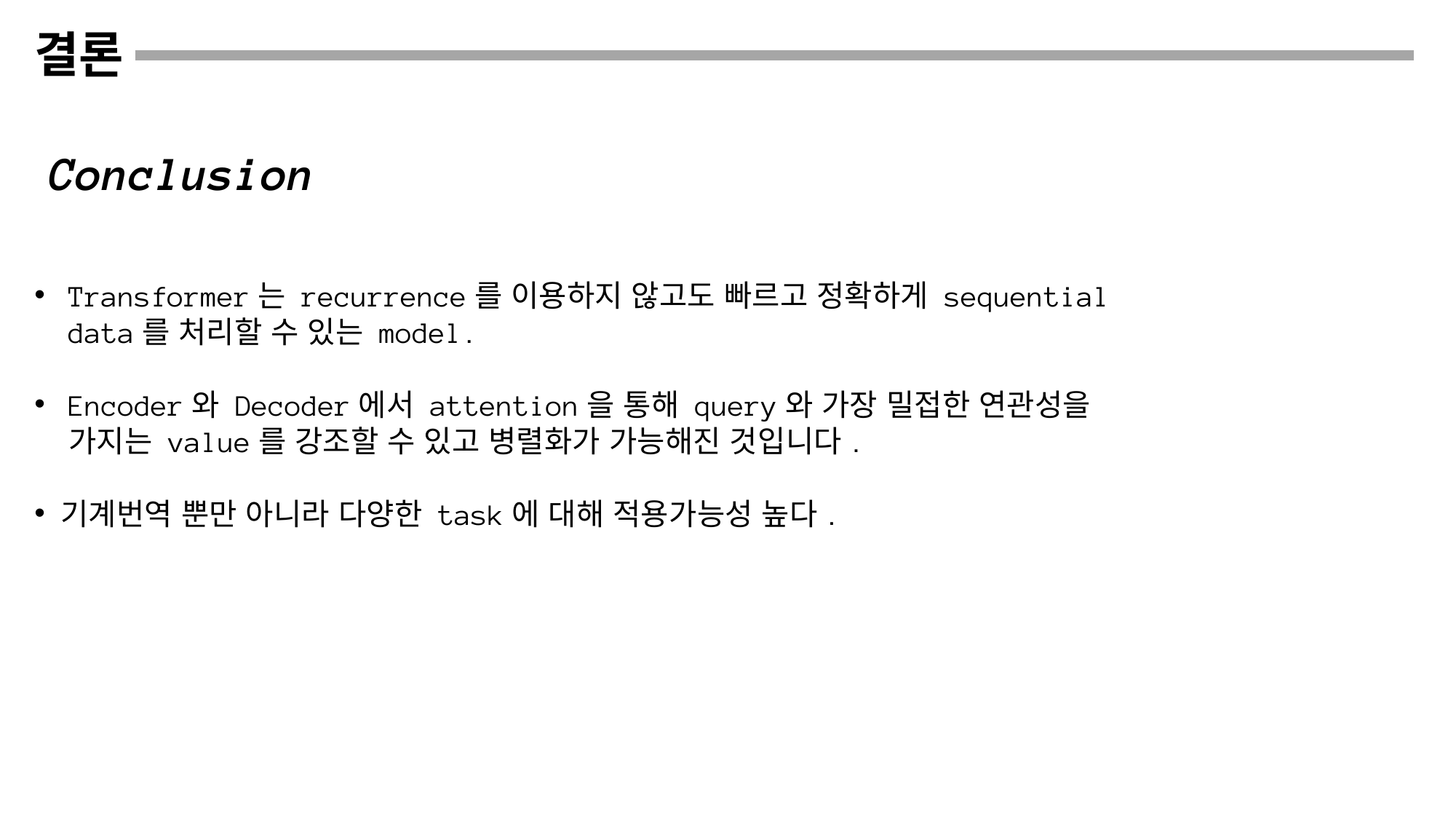

결론
Conclusion

Transformer는 recurrence를 이용하지 않고도 빠르고 정확하게 sequential data를 처리할 수 있는 model.

Encoder와 Decoder에서 attention을 통해 query와 가장 밀접한 연관성을 가지는 value를 강조할 수 있고 병렬화가 가능해진 것입니다.

 기계번역 뿐만 아니라 다양한 task에 대해 적용가능성 높다.